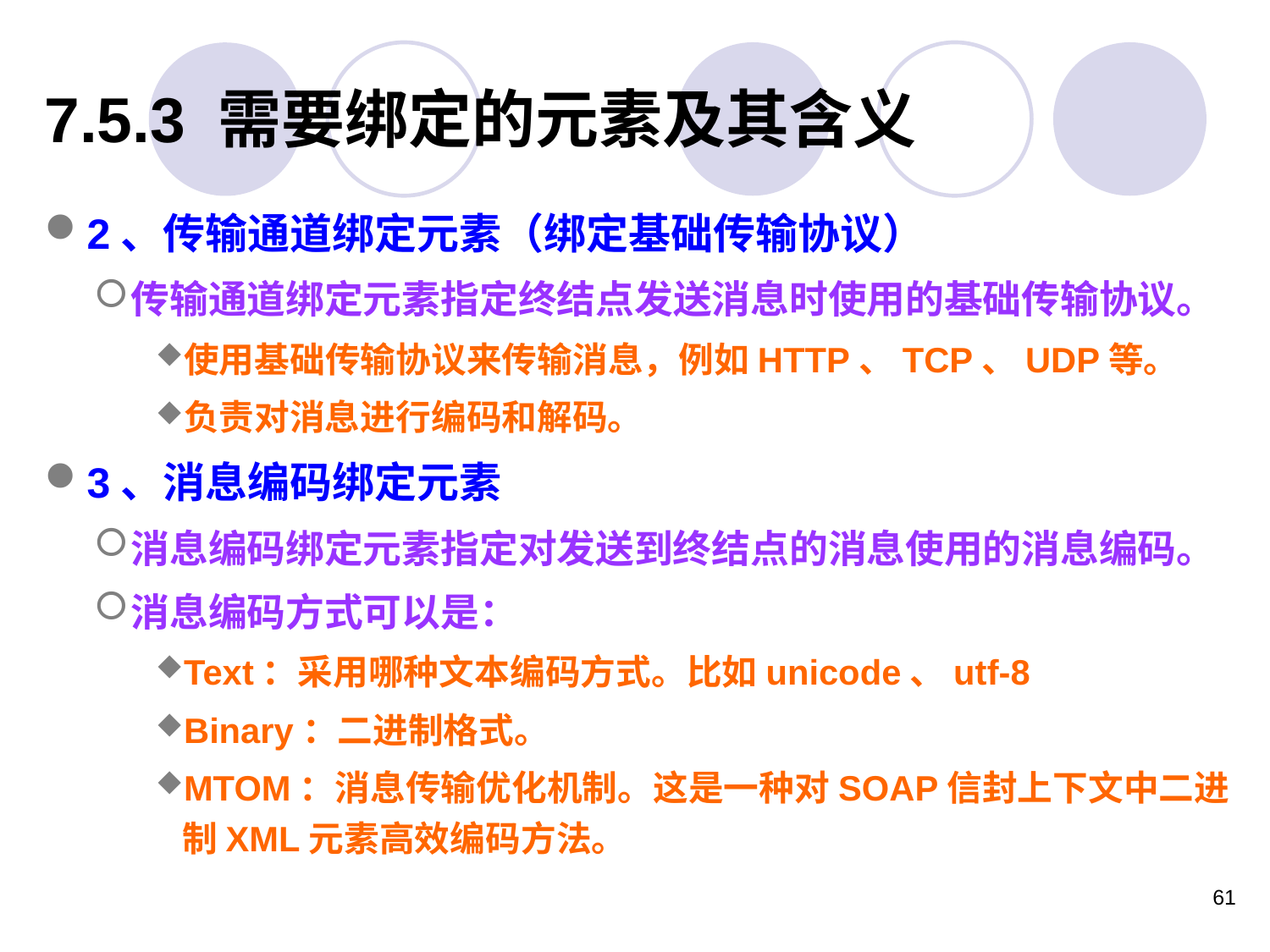

# 7.5.3 需要绑定的元素及其含义
2、传输通道绑定元素（绑定基础传输协议）
传输通道绑定元素指定终结点发送消息时使用的基础传输协议。
使用基础传输协议来传输消息，例如HTTP、TCP、UDP等。
负责对消息进行编码和解码。
3、消息编码绑定元素
消息编码绑定元素指定对发送到终结点的消息使用的消息编码。
消息编码方式可以是：
Text：采用哪种文本编码方式。比如unicode、utf-8
Binary：二进制格式。
MTOM：消息传输优化机制。这是一种对SOAP信封上下文中二进制XML元素高效编码方法。
61